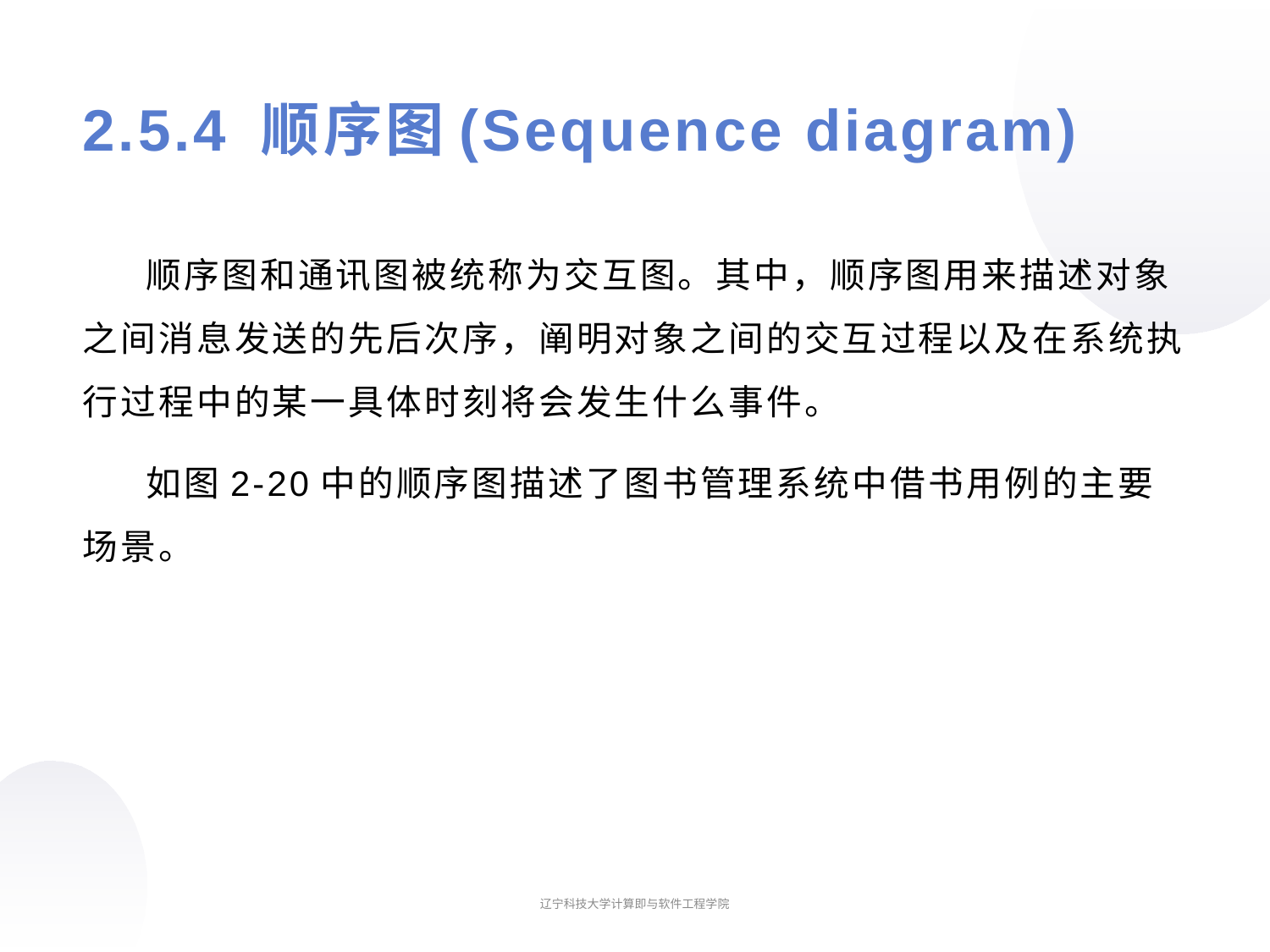

# 2.5.4 顺序图(Sequence diagram)
顺序图和通讯图被统称为交互图。其中，顺序图用来描述对象之间消息发送的先后次序，阐明对象之间的交互过程以及在系统执行过程中的某一具体时刻将会发生什么事件。
如图2-20中的顺序图描述了图书管理系统中借书用例的主要场景。

辽宁科技大学计算即与软件工程学院
79